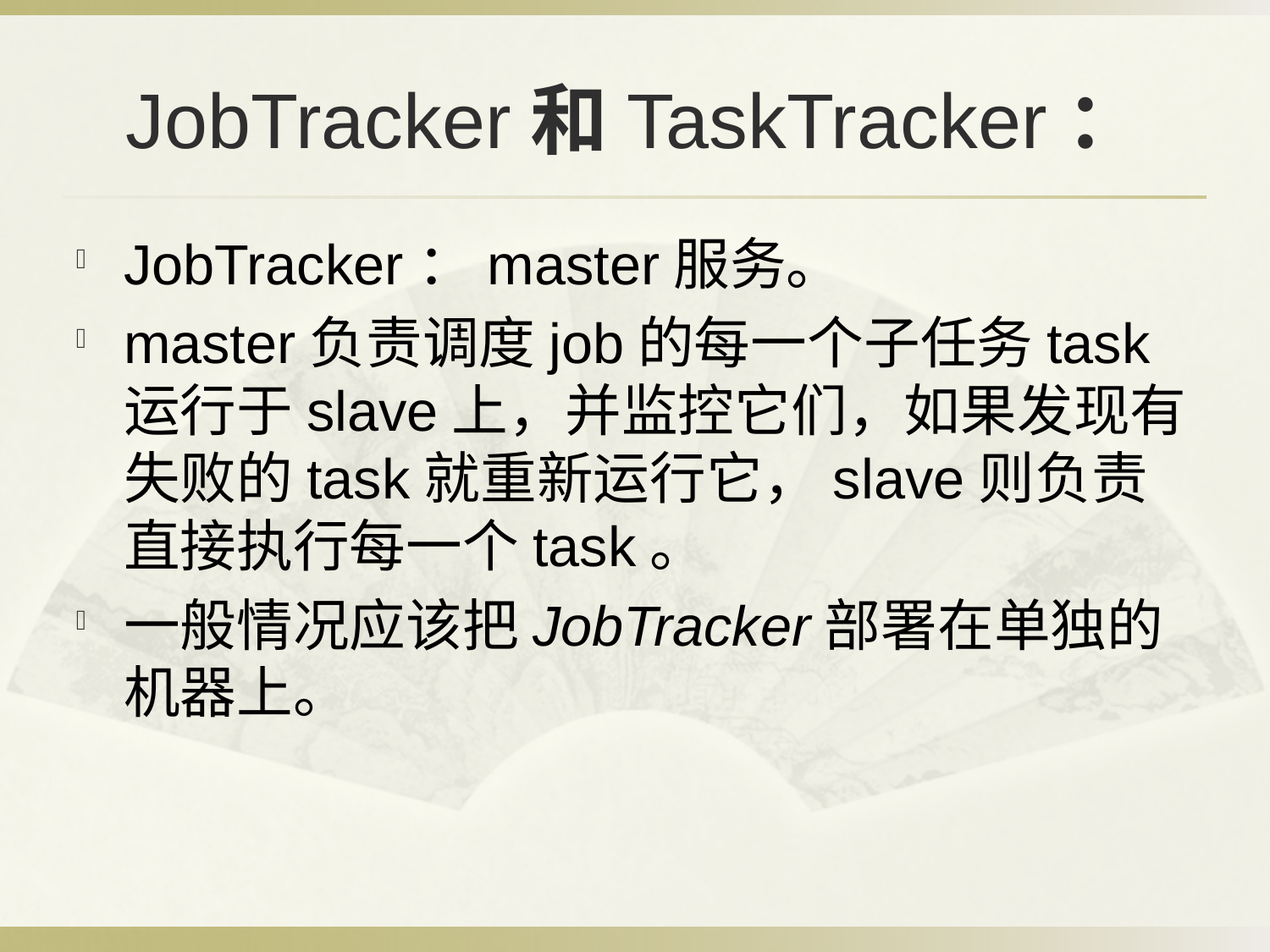

# JobTracker和TaskTracker：
JobTracker：master服务。
master负责调度job的每一个子任务task运行于slave上，并监控它们，如果发现有失败的task就重新运行它，slave则负责直接执行每一个task。
一般情况应该把JobTracker部署在单独的机器上。